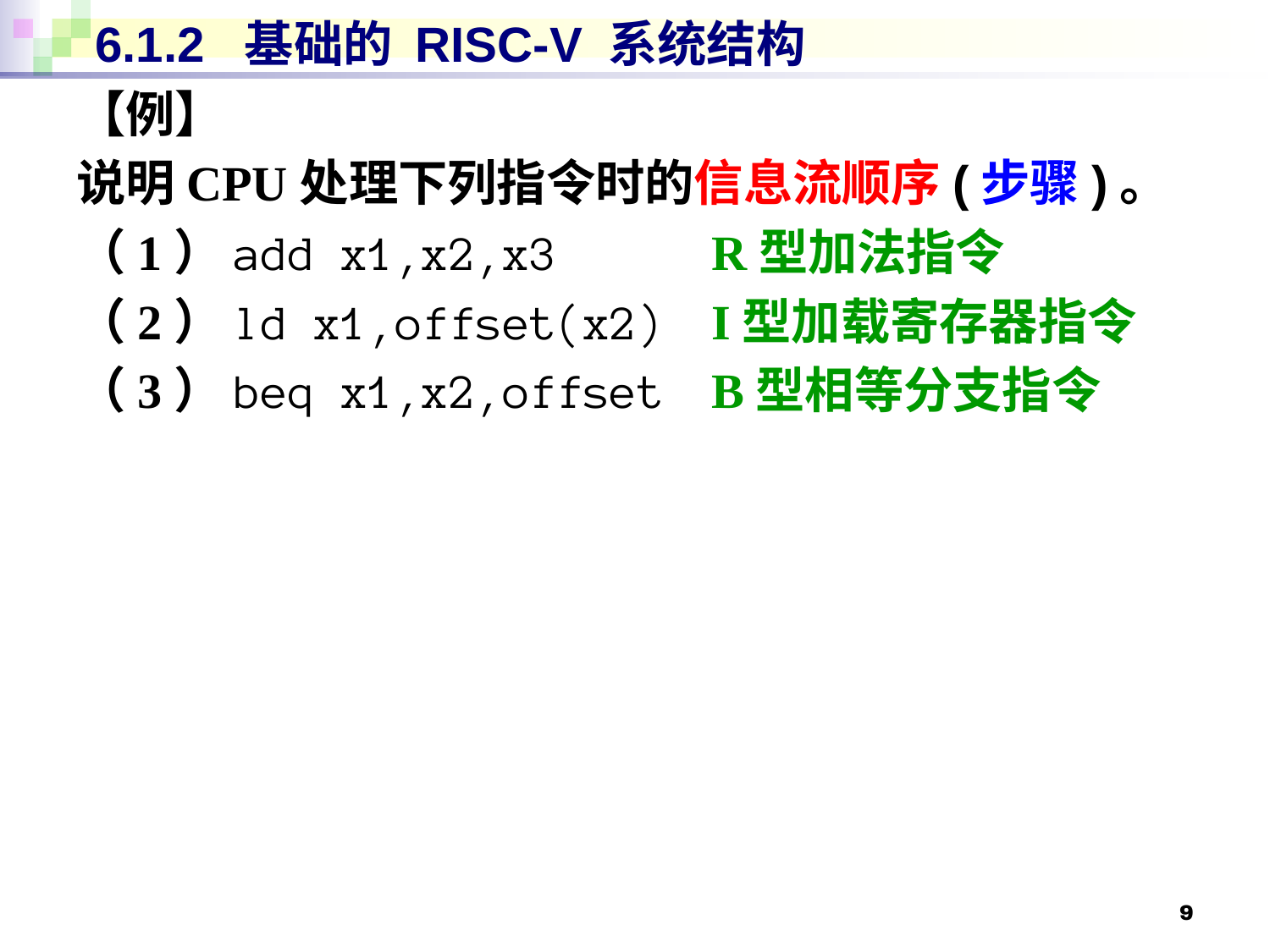

# 6.1.2  基础的 RISC-V 系统结构
【例】
说明CPU处理下列指令时的信息流顺序(步骤)。
（1）add x1,x2,x3		R型加法指令
（2）ld x1,offset(x2)	I型加载寄存器指令
（3）beq x1,x2,offset	B型相等分支指令
9